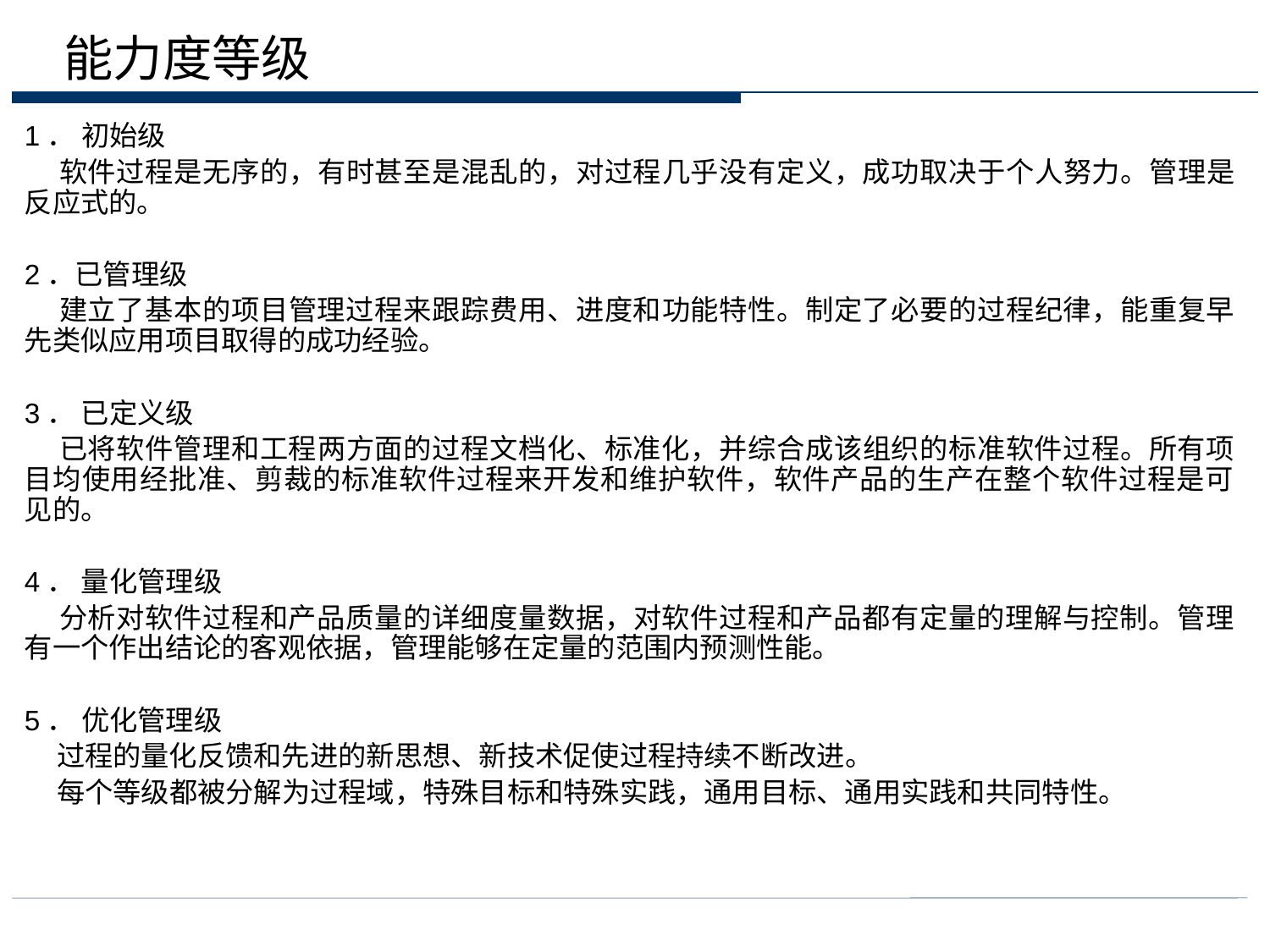

# 能力度等级
1． 初始级
    软件过程是无序的，有时甚至是混乱的，对过程几乎没有定义，成功取决于个人努力。管理是反应式的。

2．已管理级
    建立了基本的项目管理过程来跟踪费用、进度和功能特性。制定了必要的过程纪律，能重复早先类似应用项目取得的成功经验。

3． 已定义级
    已将软件管理和工程两方面的过程文档化、标准化，并综合成该组织的标准软件过程。所有项目均使用经批准、剪裁的标准软件过程来开发和维护软件，软件产品的生产在整个软件过程是可见的。

4． 量化管理级
    分析对软件过程和产品质量的详细度量数据，对软件过程和产品都有定量的理解与控制。管理有一个作出结论的客观依据，管理能够在定量的范围内预测性能。

5． 优化管理级
    过程的量化反馈和先进的新思想、新技术促使过程持续不断改进。
    每个等级都被分解为过程域，特殊目标和特殊实践，通用目标、通用实践和共同特性。
52